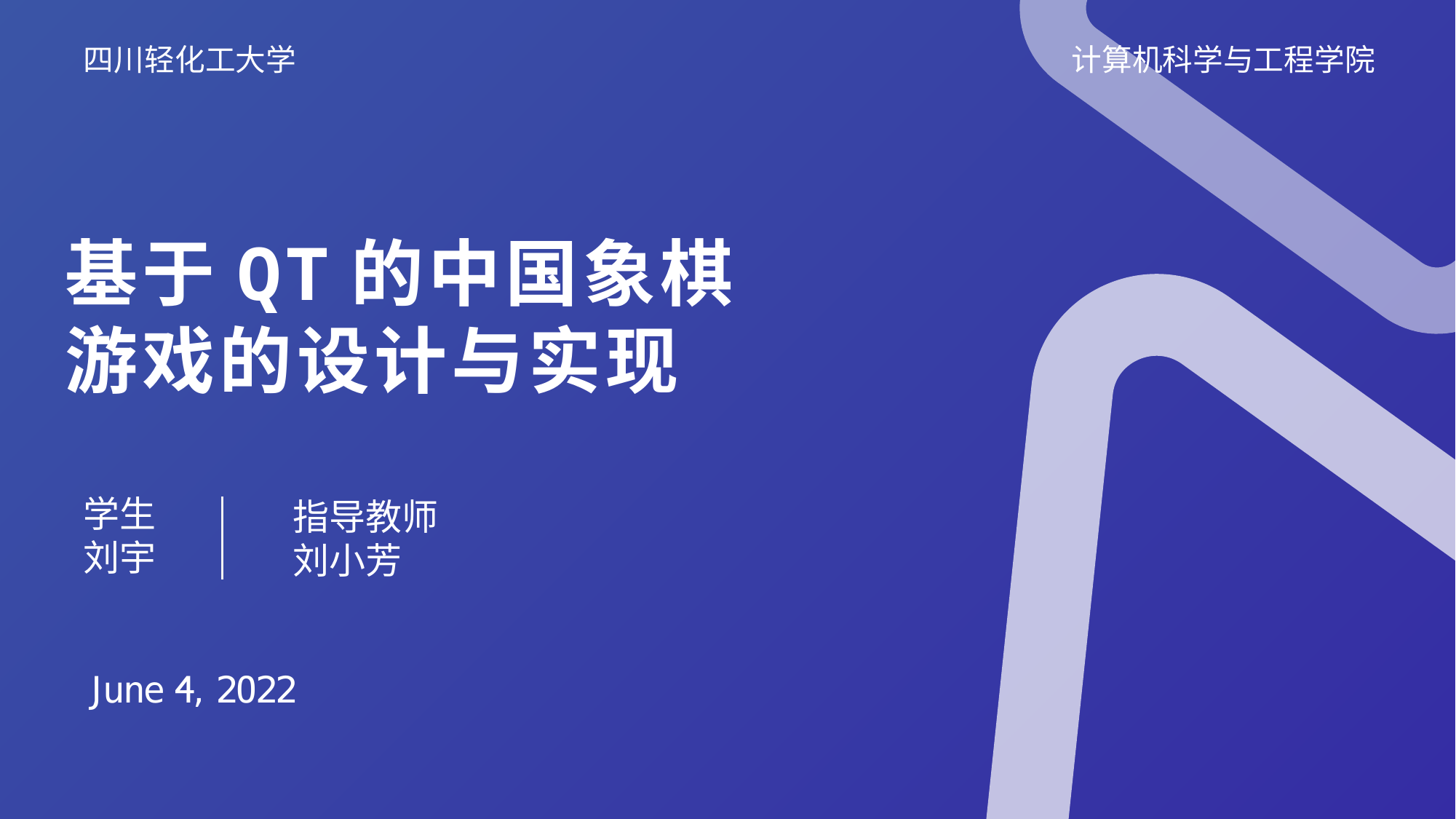

四川轻化工大学
计算机科学与工程学院
基于QT的中国象棋
游戏的设计与实现
学生
刘宇
指导教师
刘小芳
June 4, 2022